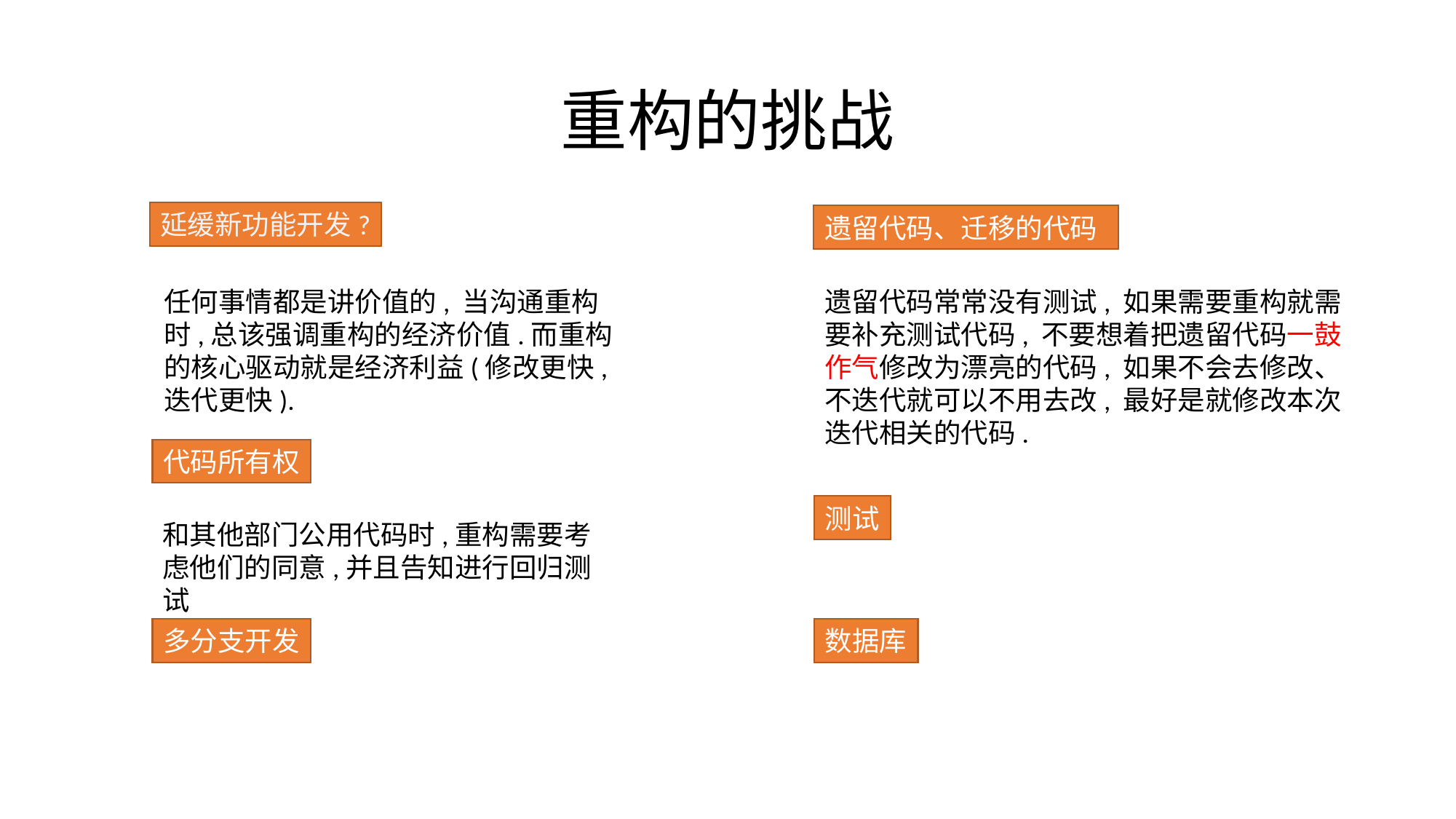

# 重构的挑战
延缓新功能开发?
遗留代码、迁移的代码
任何事情都是讲价值的, 当沟通重构时,总该强调重构的经济价值.而重构的核心驱动就是经济利益(修改更快, 迭代更快).
遗留代码常常没有测试, 如果需要重构就需要补充测试代码, 不要想着把遗留代码一鼓作气修改为漂亮的代码, 如果不会去修改、不迭代就可以不用去改, 最好是就修改本次迭代相关的代码.
代码所有权
测试
和其他部门公用代码时,重构需要考虑他们的同意,并且告知进行回归测试
多分支开发
数据库